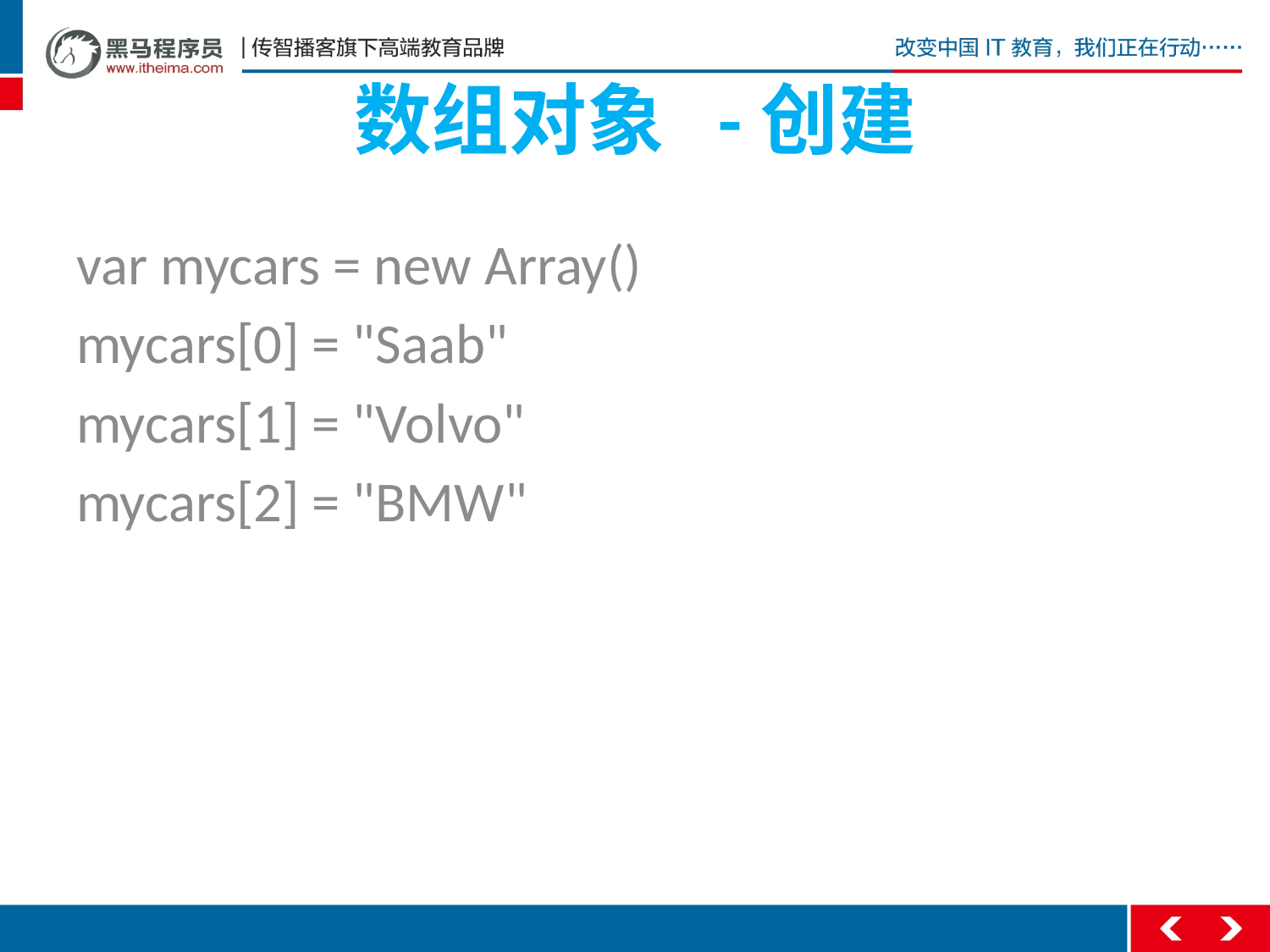

# 数组对象  -创建
var mycars = new Array()
mycars[0] = "Saab"
mycars[1] = "Volvo"
mycars[2] = "BMW"